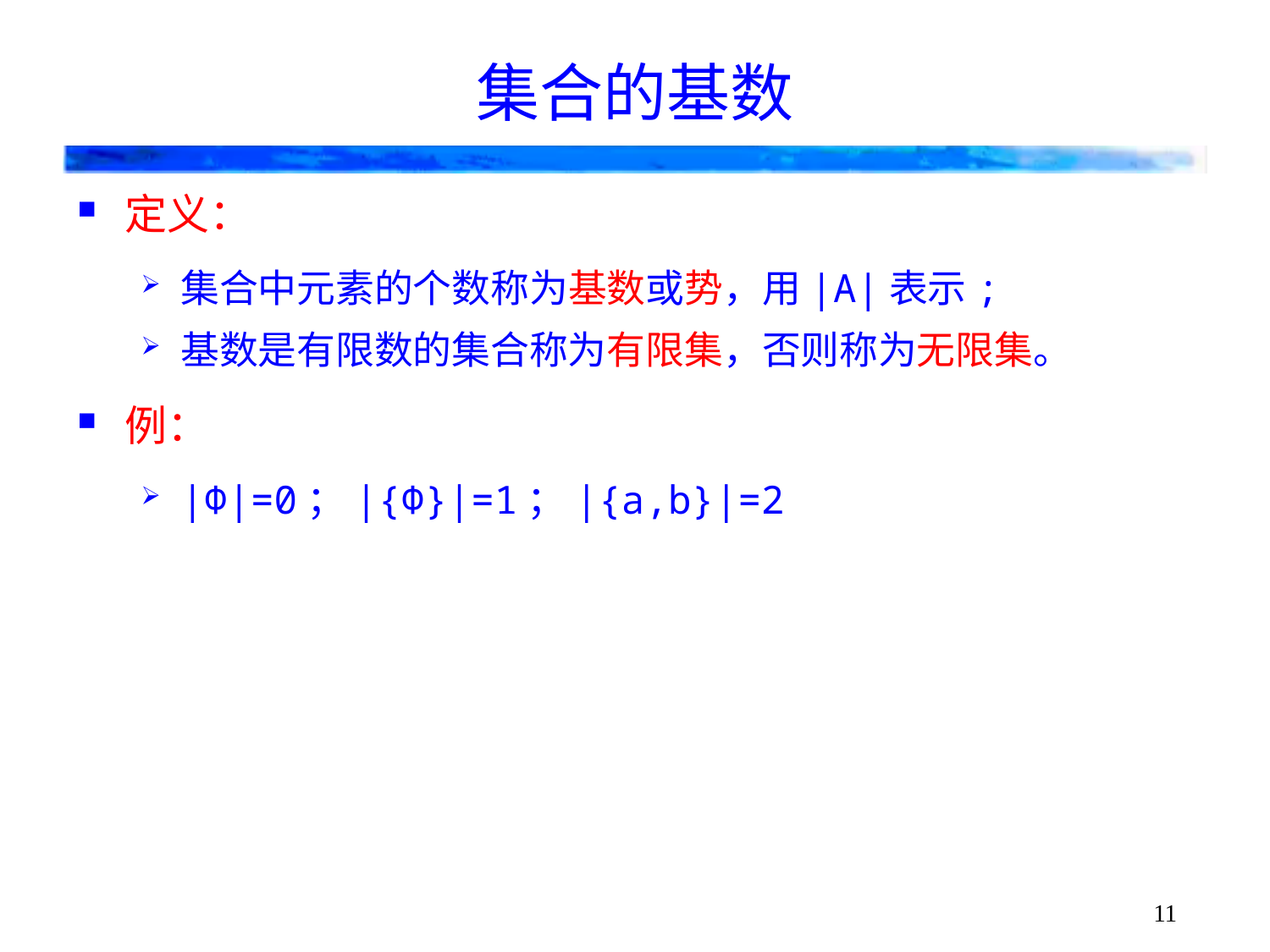

# 集合的基数
定义：
集合中元素的个数称为基数或势，用|A|表示;
基数是有限数的集合称为有限集，否则称为无限集。
例：
|Φ|=0；|{Φ}|=1；|{a,b}|=2
11